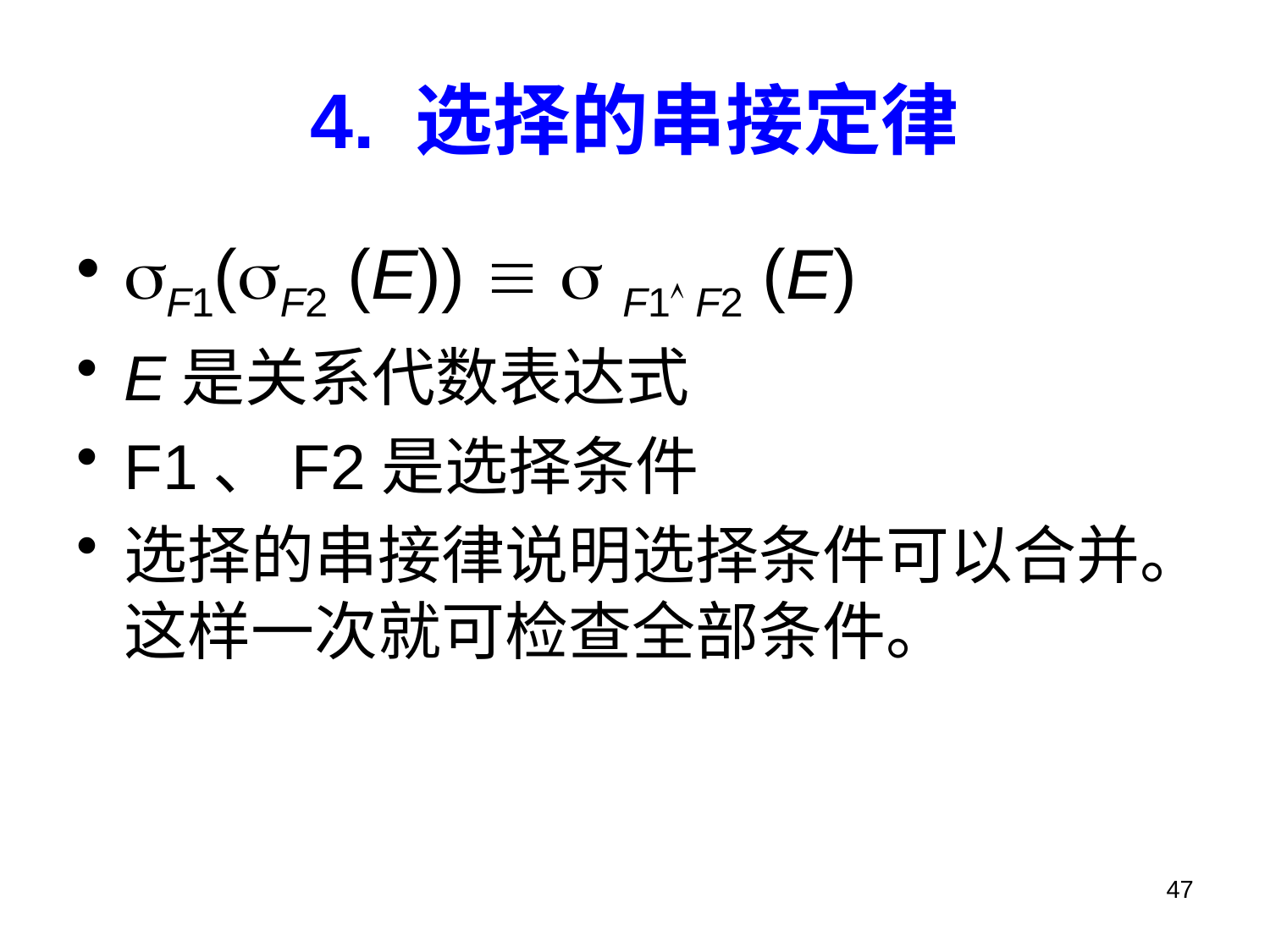

# 4. 选择的串接定律
σF1(σF2 (E)) ≡ σ F1∧ F2 (E)
E是关系代数表达式
F1、F2是选择条件
选择的串接律说明选择条件可以合并。这样一次就可检查全部条件。

47